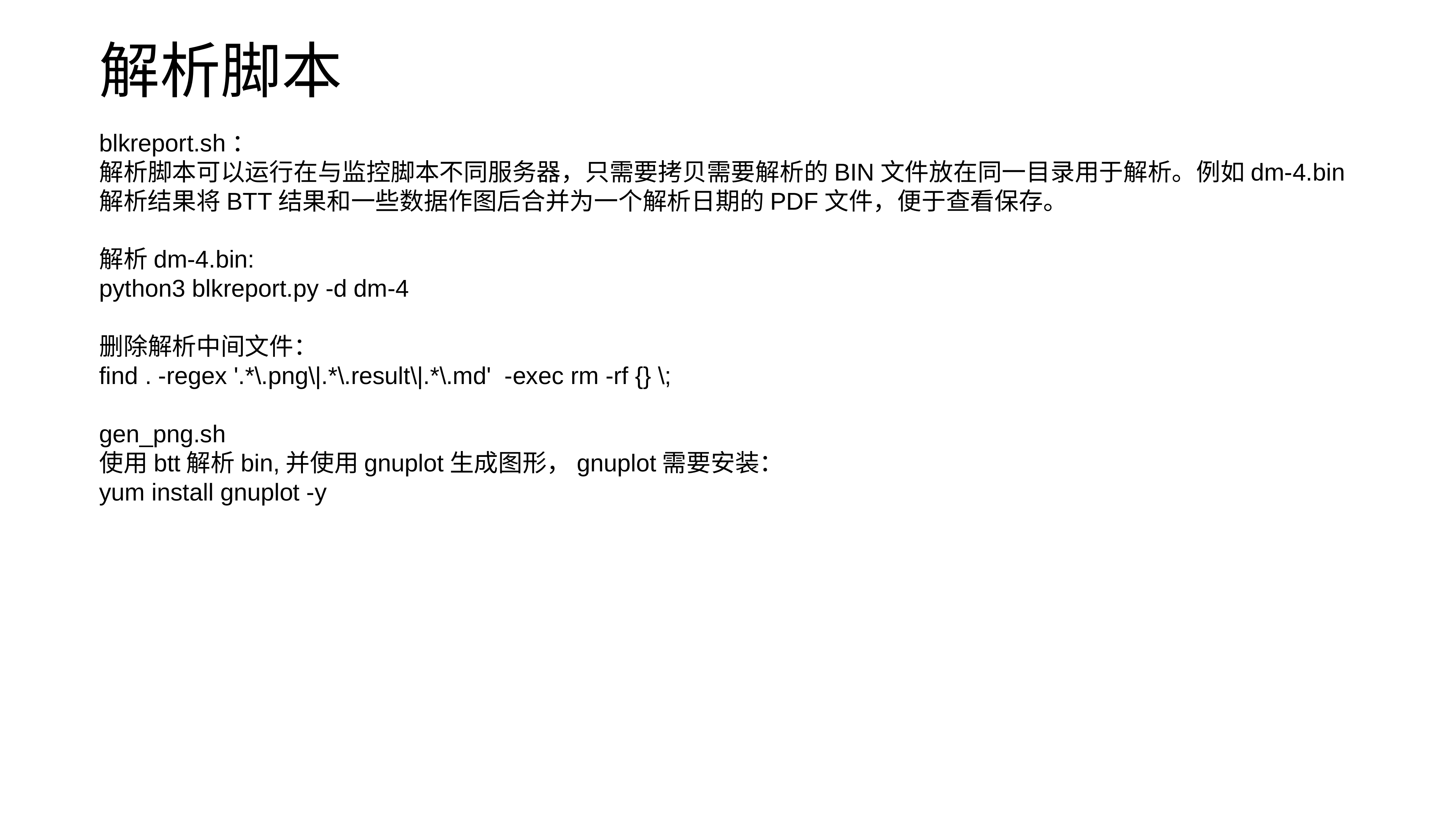

解析脚本
blkreport.sh：
解析脚本可以运行在与监控脚本不同服务器，只需要拷贝需要解析的BIN文件放在同一目录用于解析。例如dm-4.bin
解析结果将BTT结果和一些数据作图后合并为一个解析日期的PDF文件，便于查看保存。

解析dm-4.bin:
python3 blkreport.py -d dm-4

删除解析中间文件：
find . -regex '.*\.png\|.*\.result\|.*\.md'  -exec rm -rf {} \;

gen_png.sh
使用btt解析bin,并使用gnuplot生成图形，gnuplot需要安装：
yum install gnuplot -y